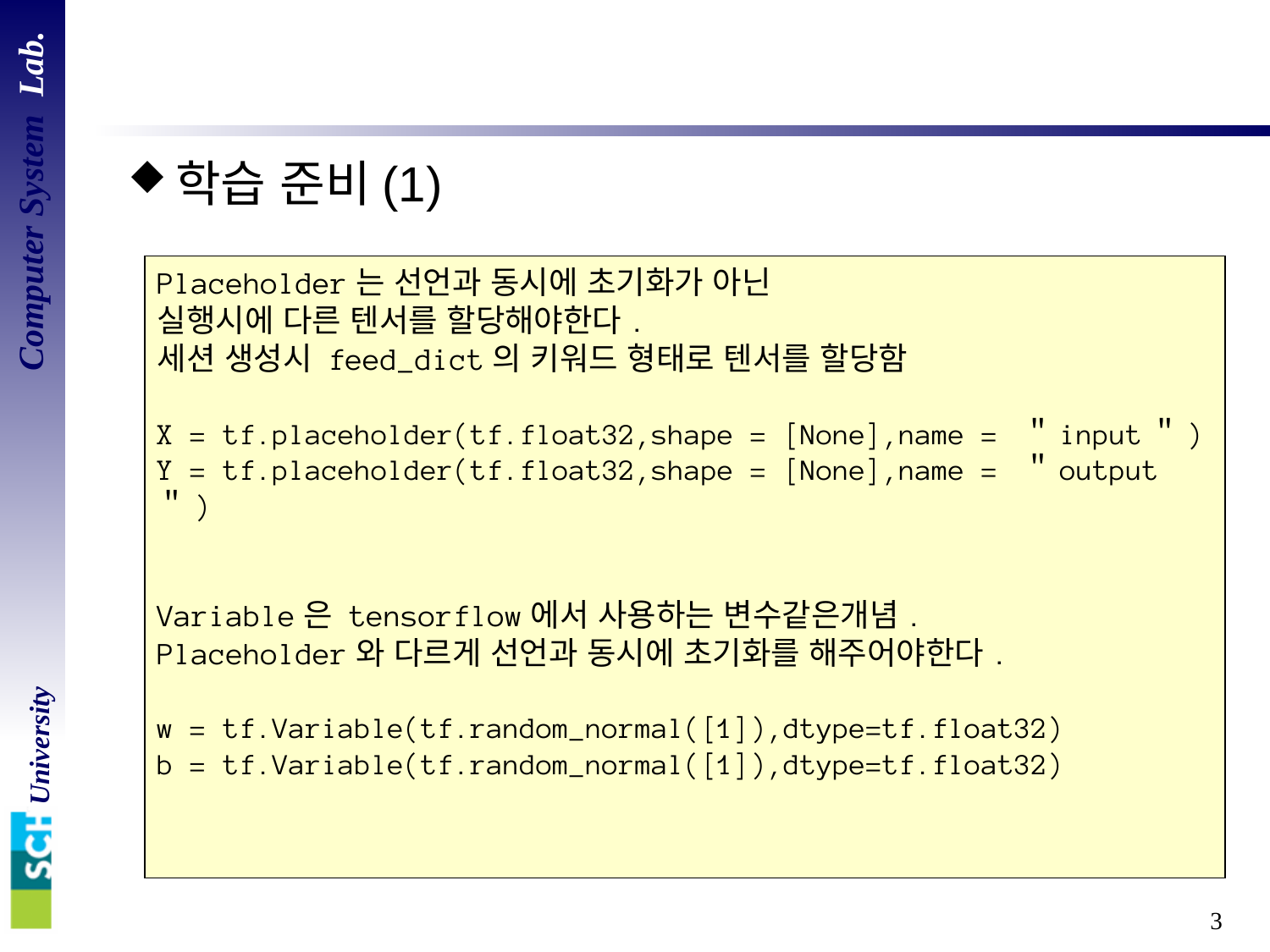

학습 준비(1)

Placeholder는 선언과 동시에 초기화가 아닌
실행시에 다른 텐서를 할당해야한다.
세션 생성시 feed_dict의 키워드 형태로 텐서를 할당함

X = tf.placeholder(tf.float32,shape = [None],name = ＂input＂)
Y = tf.placeholder(tf.float32,shape = [None],name = ＂output＂)

Variable은 tensorflow에서 사용하는 변수같은개념.
Placeholder와 다르게 선언과 동시에 초기화를 해주어야한다.

w = tf.Variable(tf.random_normal([1]),dtype=tf.float32)
b = tf.Variable(tf.random_normal([1]),dtype=tf.float32)